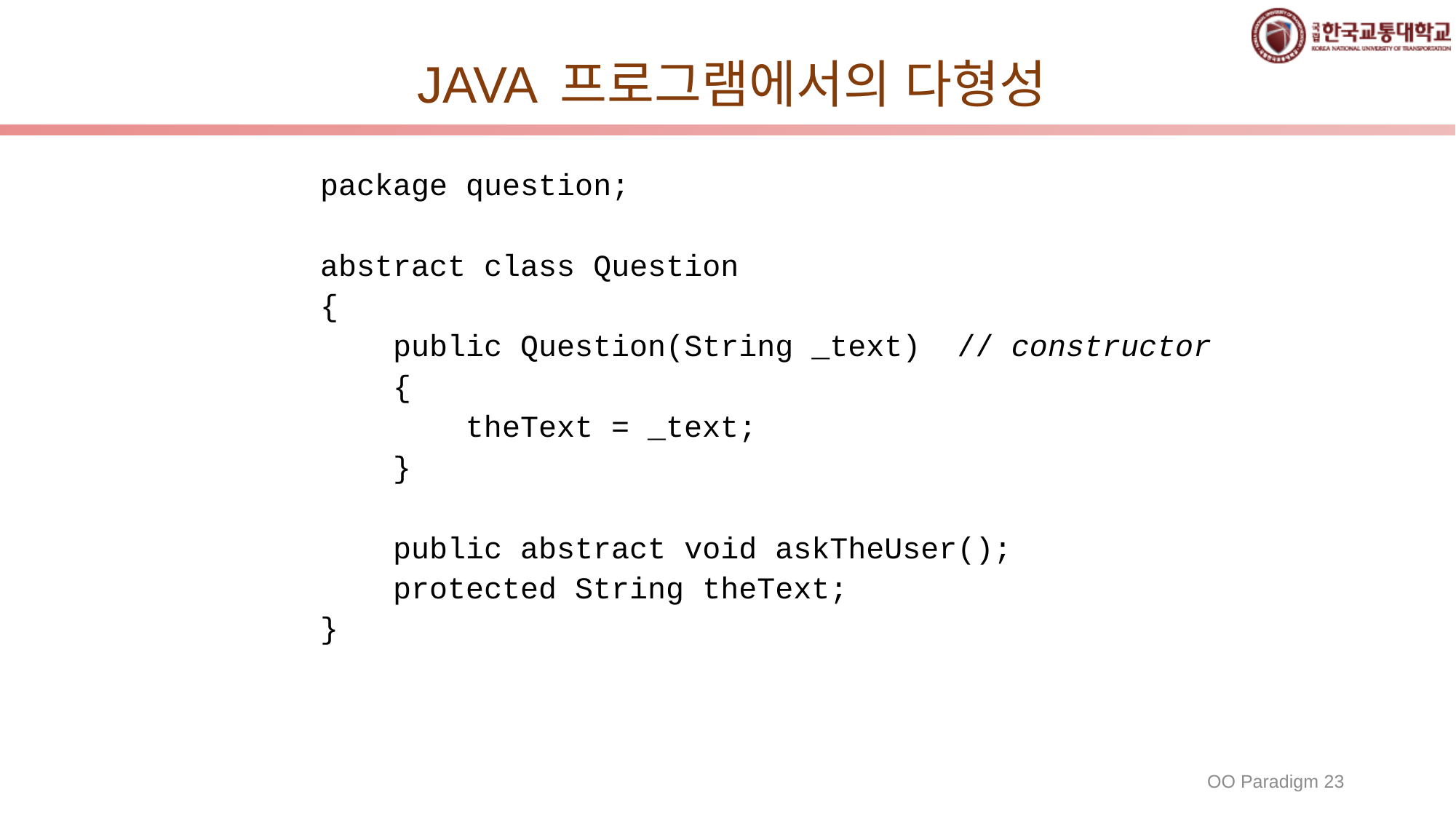

# JAVA 프로그램에서의 다형성
package question;

abstract class Question
{
    public Question(String _text)  // constructor
    {
        theText = _text;
    }

    public abstract void askTheUser();
    protected String theText;
}
OO Paradigm 23